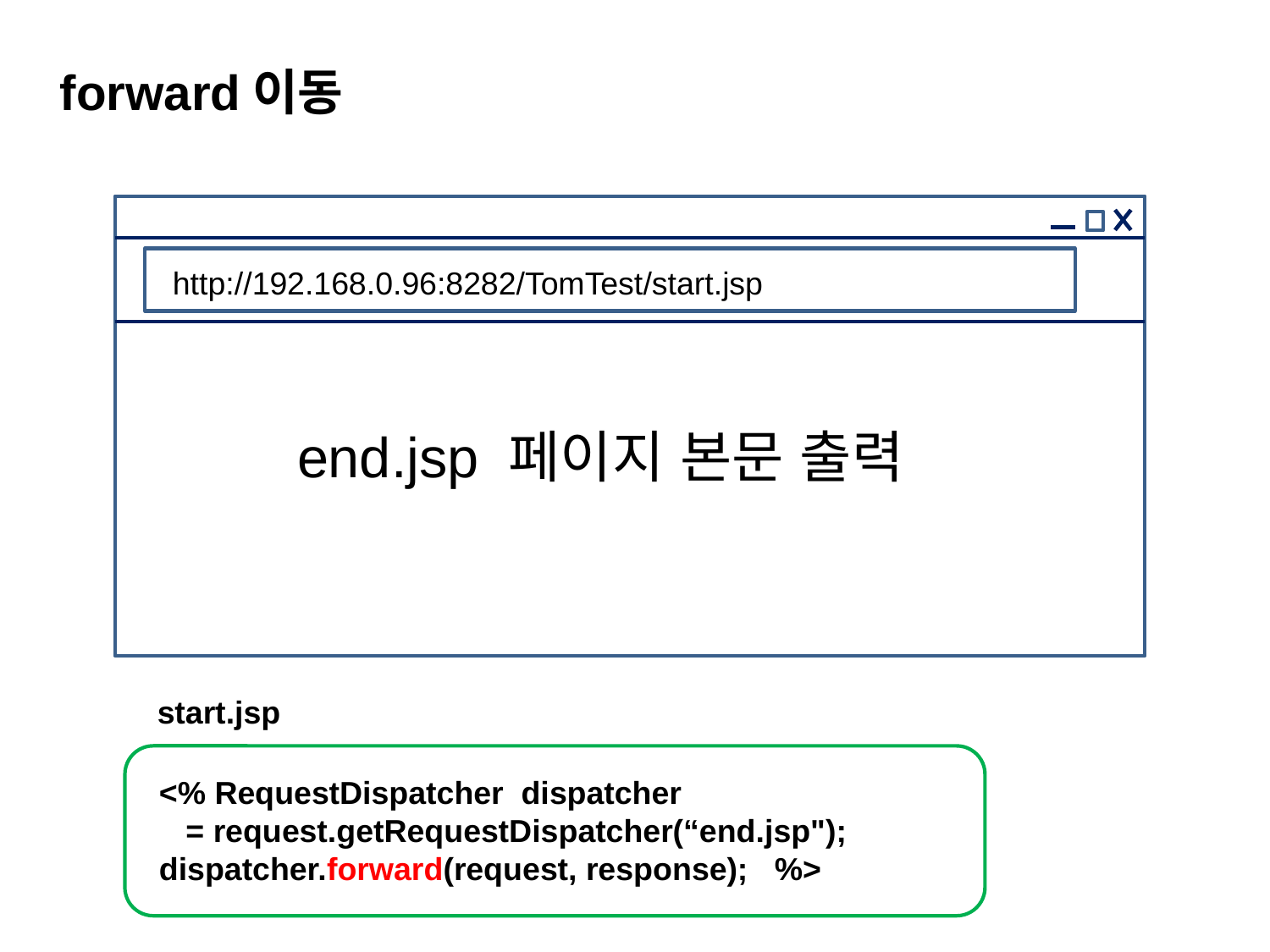

forward이동

http://192.168.0.96:8282/TomTest/start.jsp
end.jsp 페이지 본문 출력
start.jsp

<% RequestDispatcher  dispatcher
   = request.getRequestDispatcher(“end.jsp");
dispatcher.forward(request, response);   %>